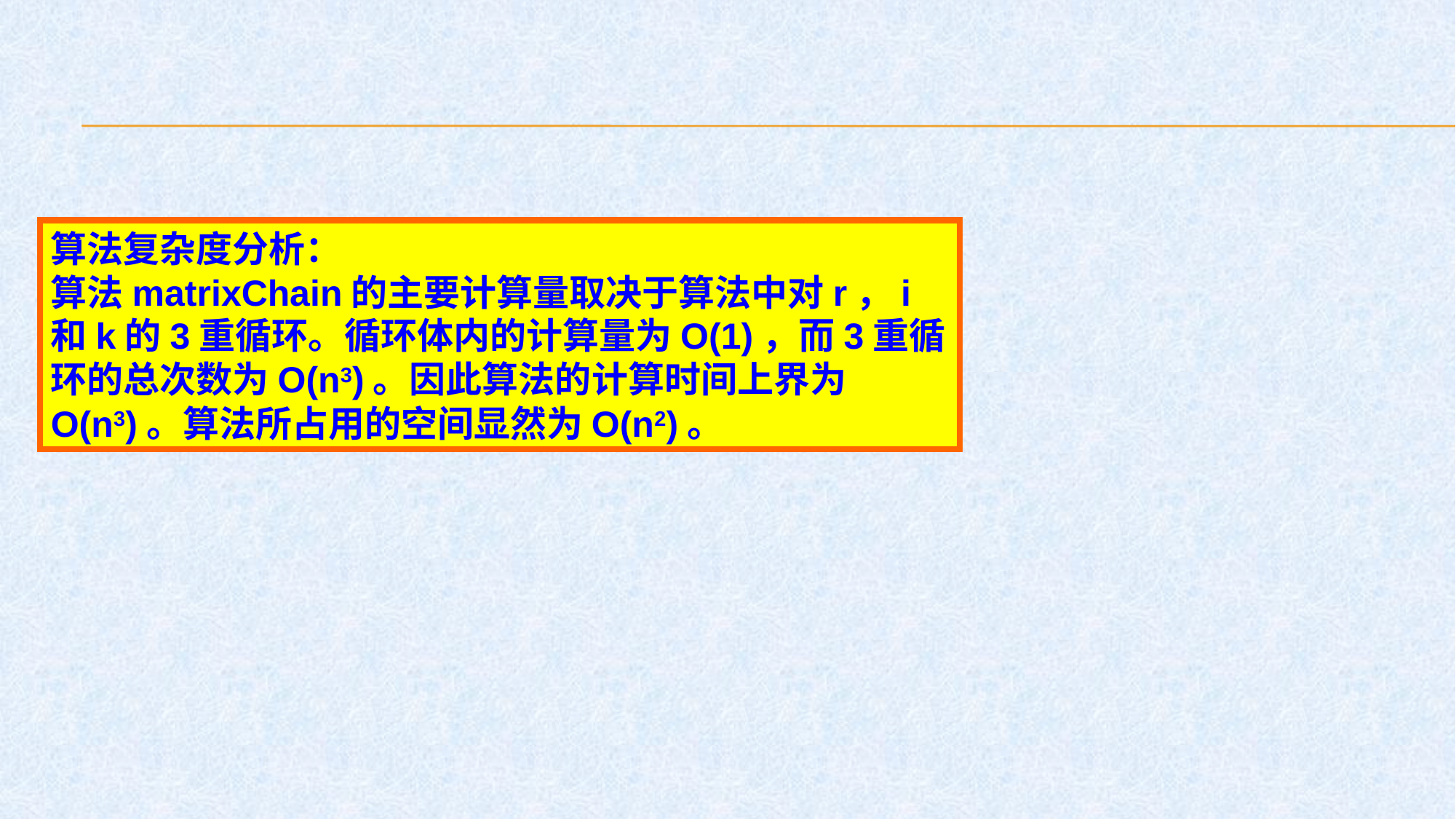

算法复杂度分析：
算法matrixChain的主要计算量取决于算法中对r，i和k的3重循环。循环体内的计算量为O(1)，而3重循环的总次数为O(n3)。因此算法的计算时间上界为O(n3)。算法所占用的空间显然为O(n2)。